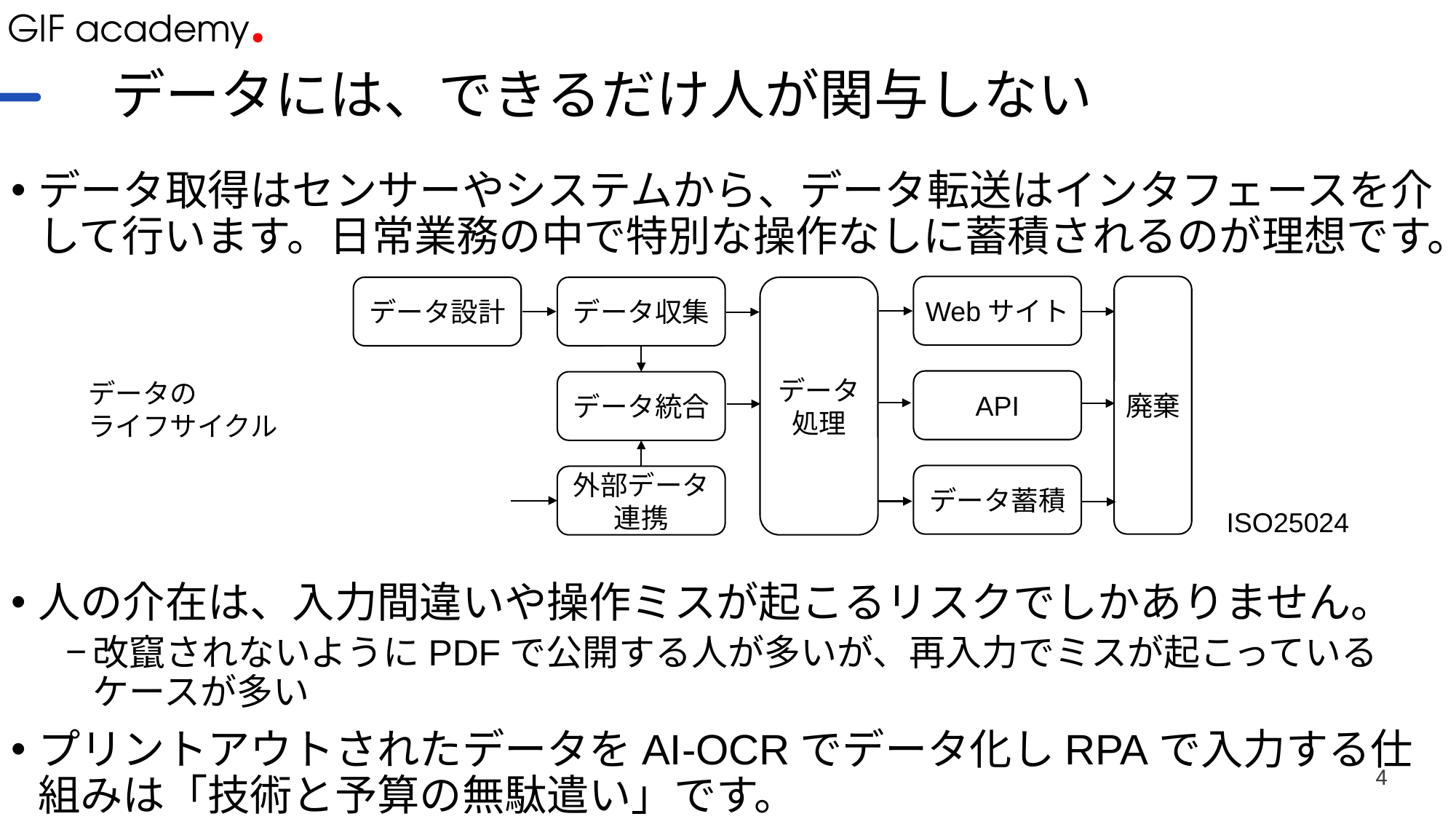

# データには、できるだけ人が関与しない
データ取得はセンサーやシステムから、データ転送はインタフェースを介して行います。日常業務の中で特別な操作なしに蓄積されるのが理想です。

人の介在は、入力間違いや操作ミスが起こるリスクでしかありません。
改竄されないようにPDFで公開する人が多いが、再入力でミスが起こっているケースが多い
プリントアウトされたデータをAI-OCRでデータ化しRPAで入力する仕組みは「技術と予算の無駄遣い」です。

廃棄
Webサイト
データ
処理
データ設計
データ収集
データの
ライフサイクル
API
データ統合
データ蓄積
外部データ連携
ISO25024
4